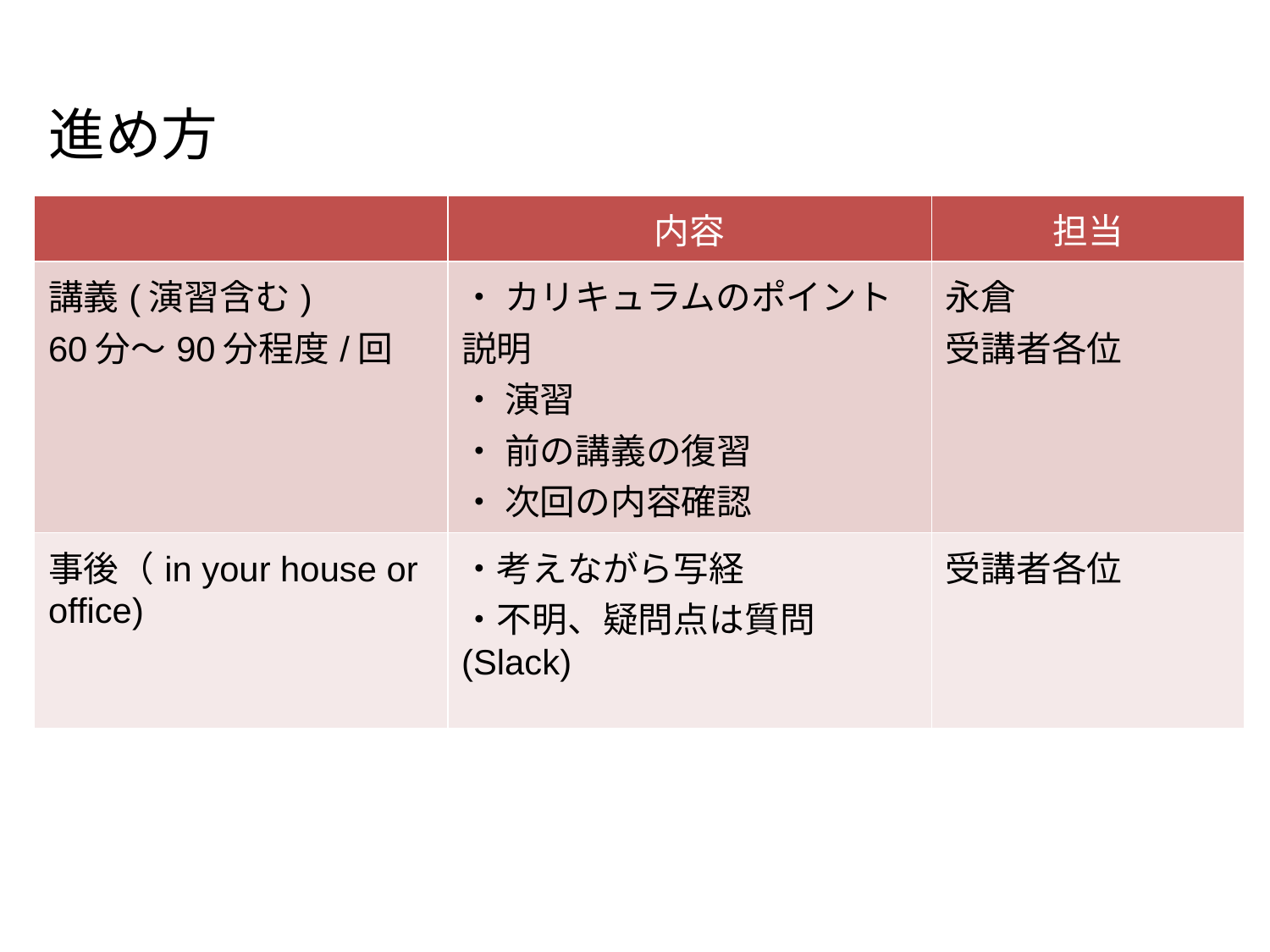

進め方
|  | 内容 | 担当 |
| --- | --- | --- |
| 講義(演習含む) 60分～90分程度/回 | ・ カリキュラムのポイント説明 ・ 演習 ・ 前の講義の復習 ・ 次回の内容確認 | 永倉 受講者各位 |
| 事後（in your house or office) | ・考えながら写経 ・不明、疑問点は質問(Slack) | 受講者各位 |